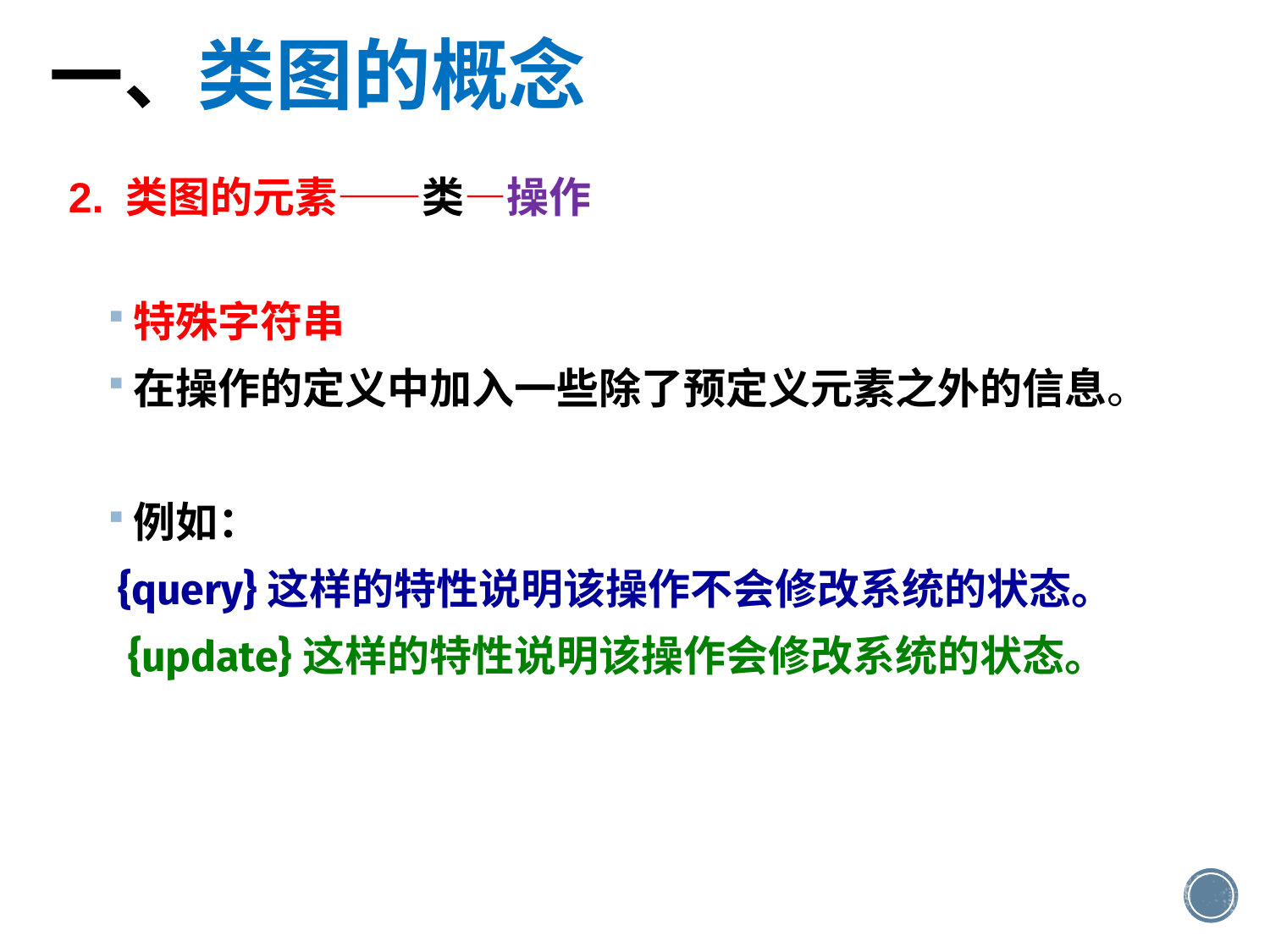

一、类图的概念
2. 类图的元素——类—操作
特殊字符串
在操作的定义中加入一些除了预定义元素之外的信息。

例如：
 {query}这样的特性说明该操作不会修改系统的状态。
  {update}这样的特性说明该操作会修改系统的状态。